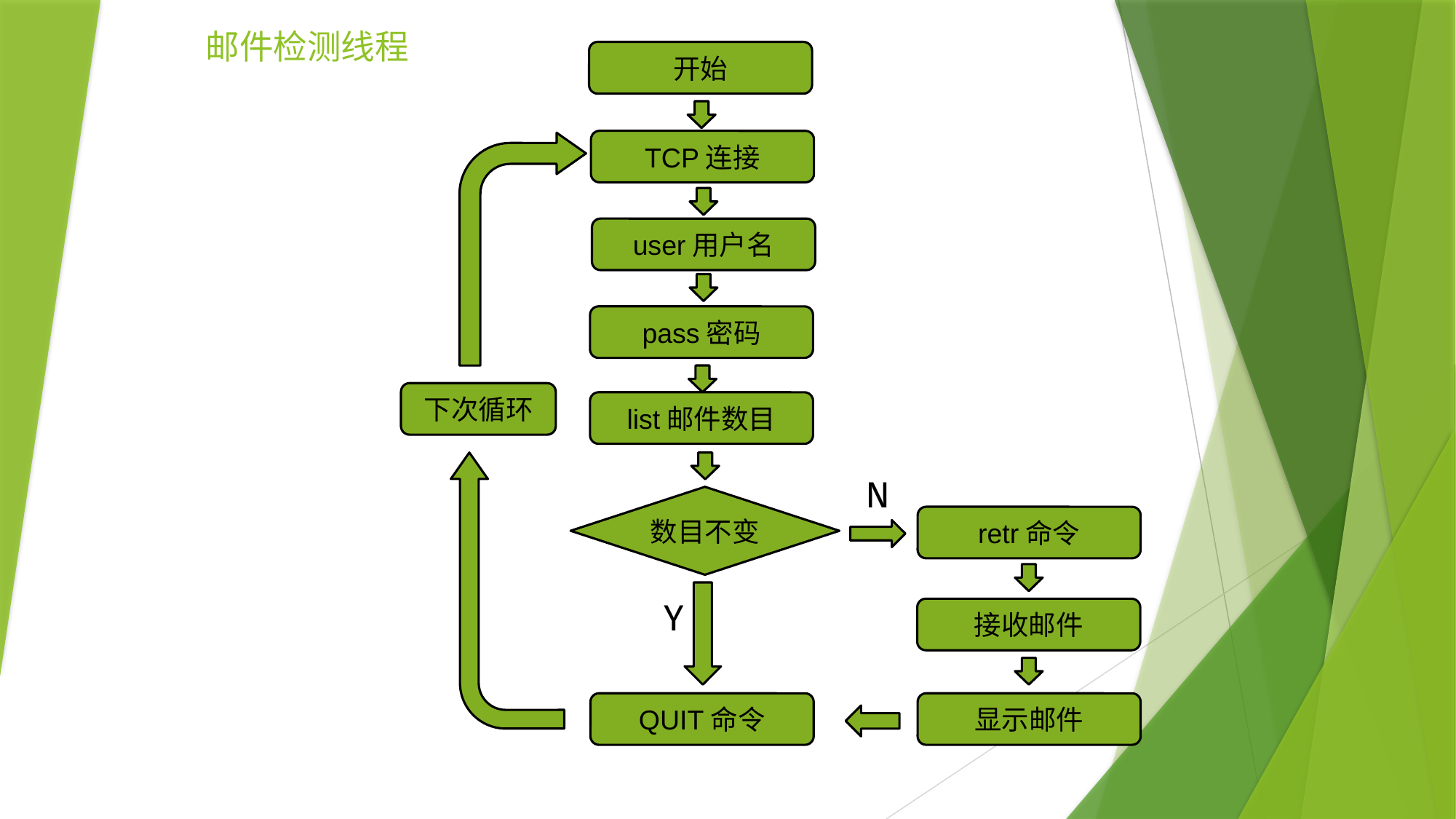

邮件检测线程
开始

TCP连接

user用户名

pass密码

下次循环
list邮件数目

N
数目不变
retr命令

Y
接收邮件

QUIT命令
显示邮件